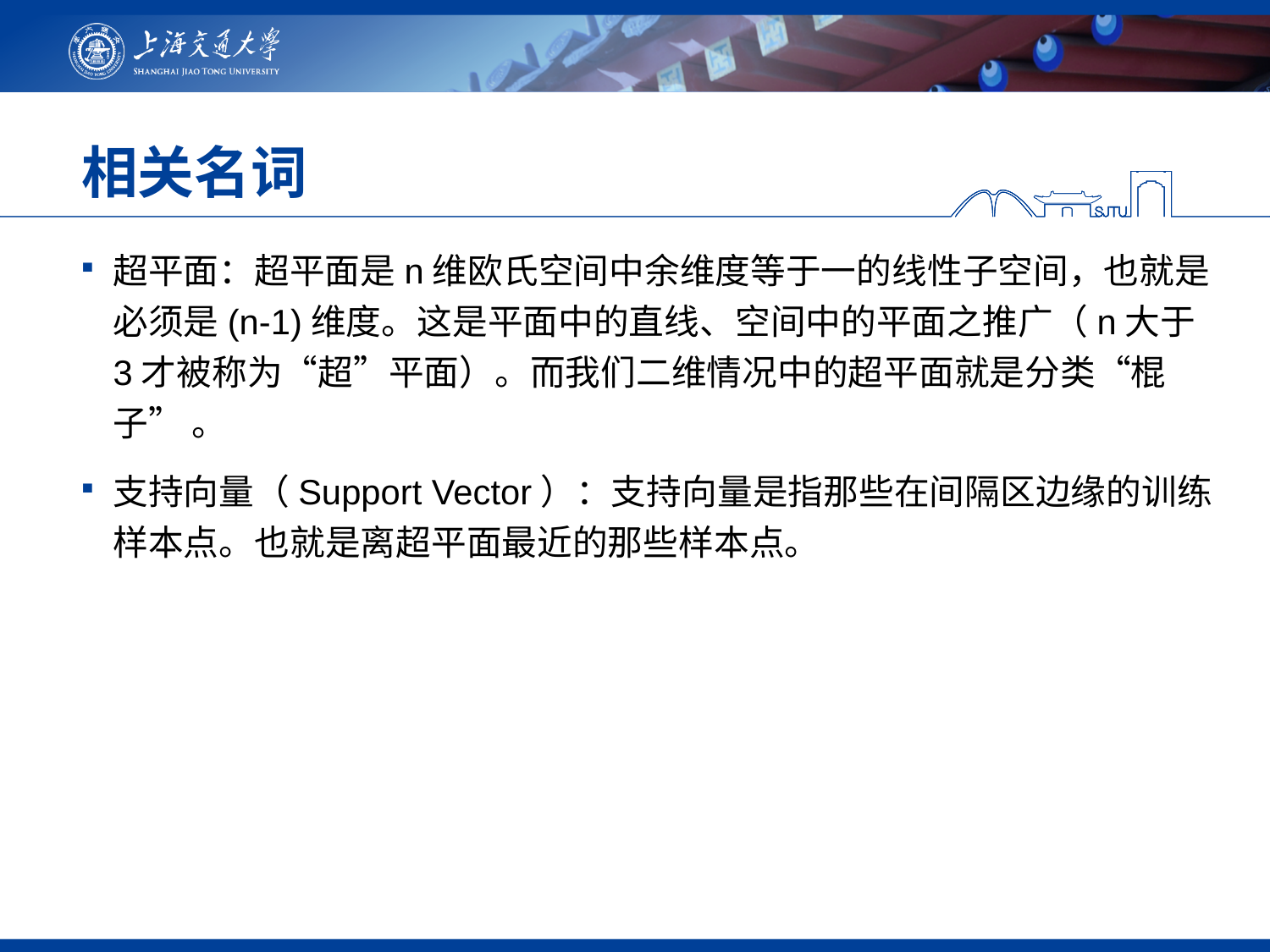

# 相关名词
超平⾯：超平面是n维欧氏空间中余维度等于一的线性子空间，也就是必须是(n-1)维度。这是平面中的直线、空间中的平面之推广（n大于3才被称为“超”平面）。而我们二维情况中的超平面就是分类“棍子” 。
支持向量（Support Vector）：支持向量是指那些在间隔区边缘的训练样本点。也就是离超平面最近的那些样本点。